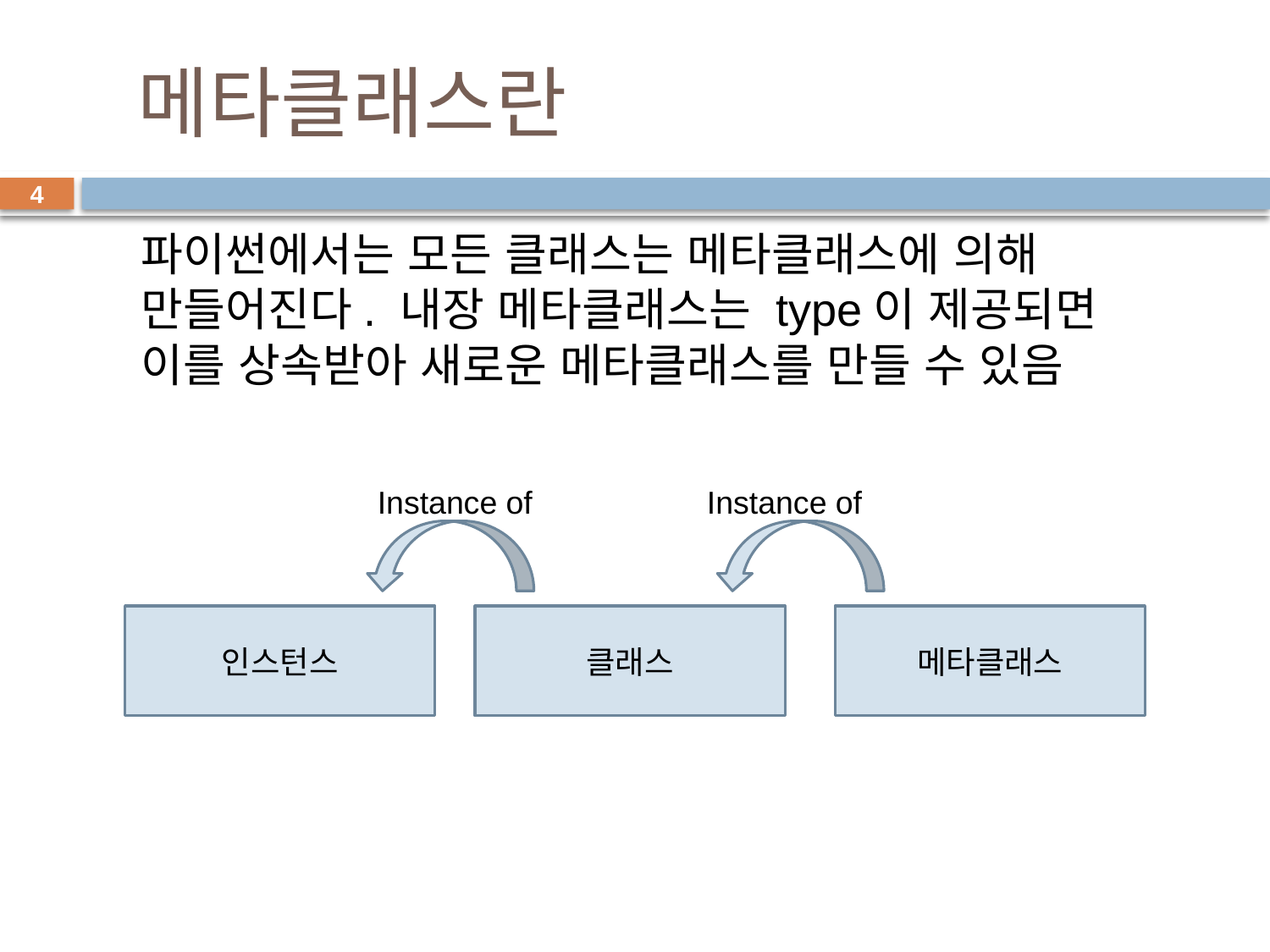

# 메타클래스란
4
파이썬에서는 모든 클래스는 메타클래스에 의해 만들어진다. 내장 메타클래스는 type이 제공되면 이를 상속받아 새로운 메타클래스를 만들 수 있음

Instance of
Instance of
인스턴스
클래스
메타클래스